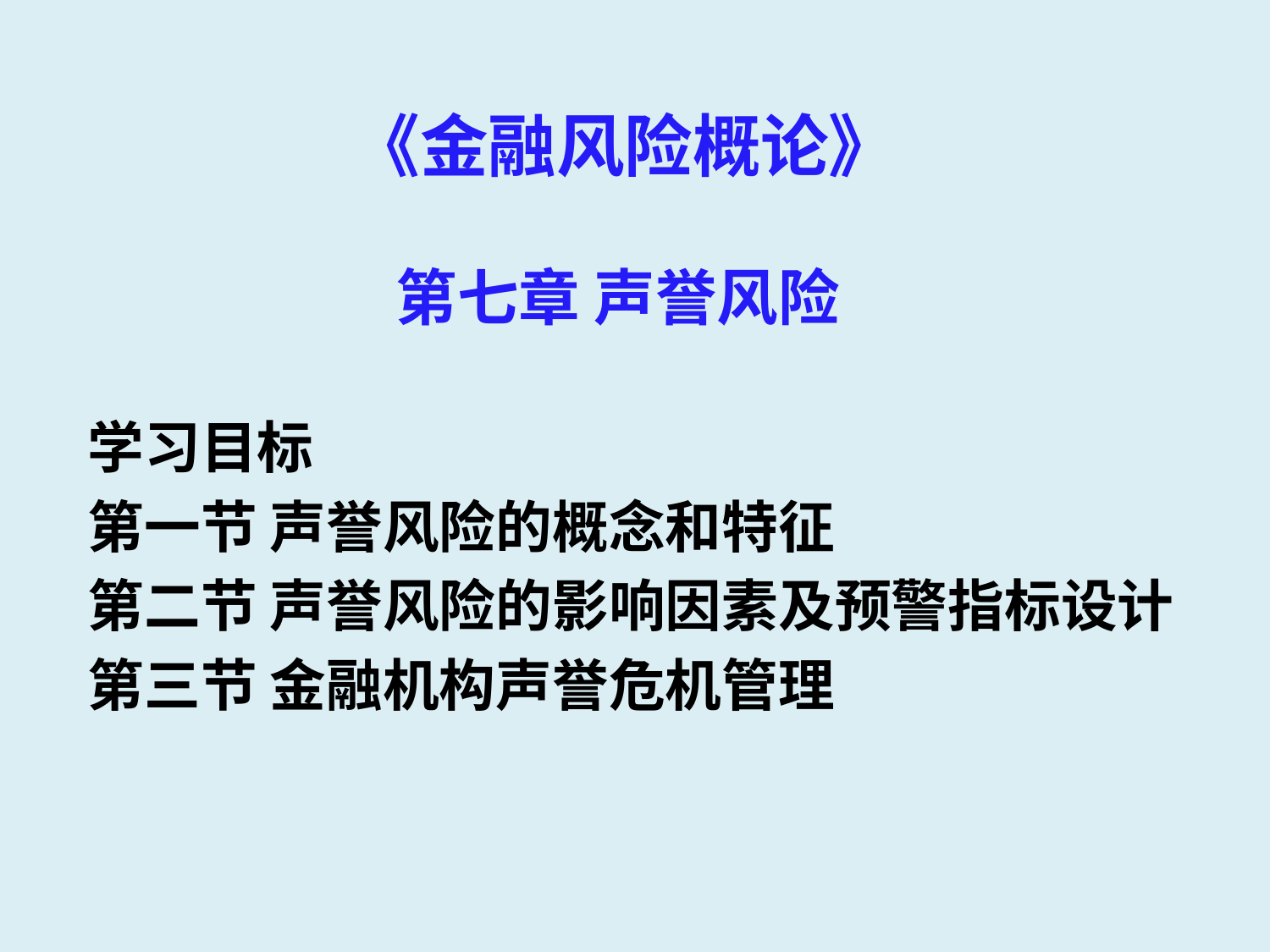

# 《金融风险概论》 第七章 声誉风险
学习目标
第一节 声誉风险的概念和特征
第二节 声誉风险的影响因素及预警指标设计
第三节 金融机构声誉危机管理